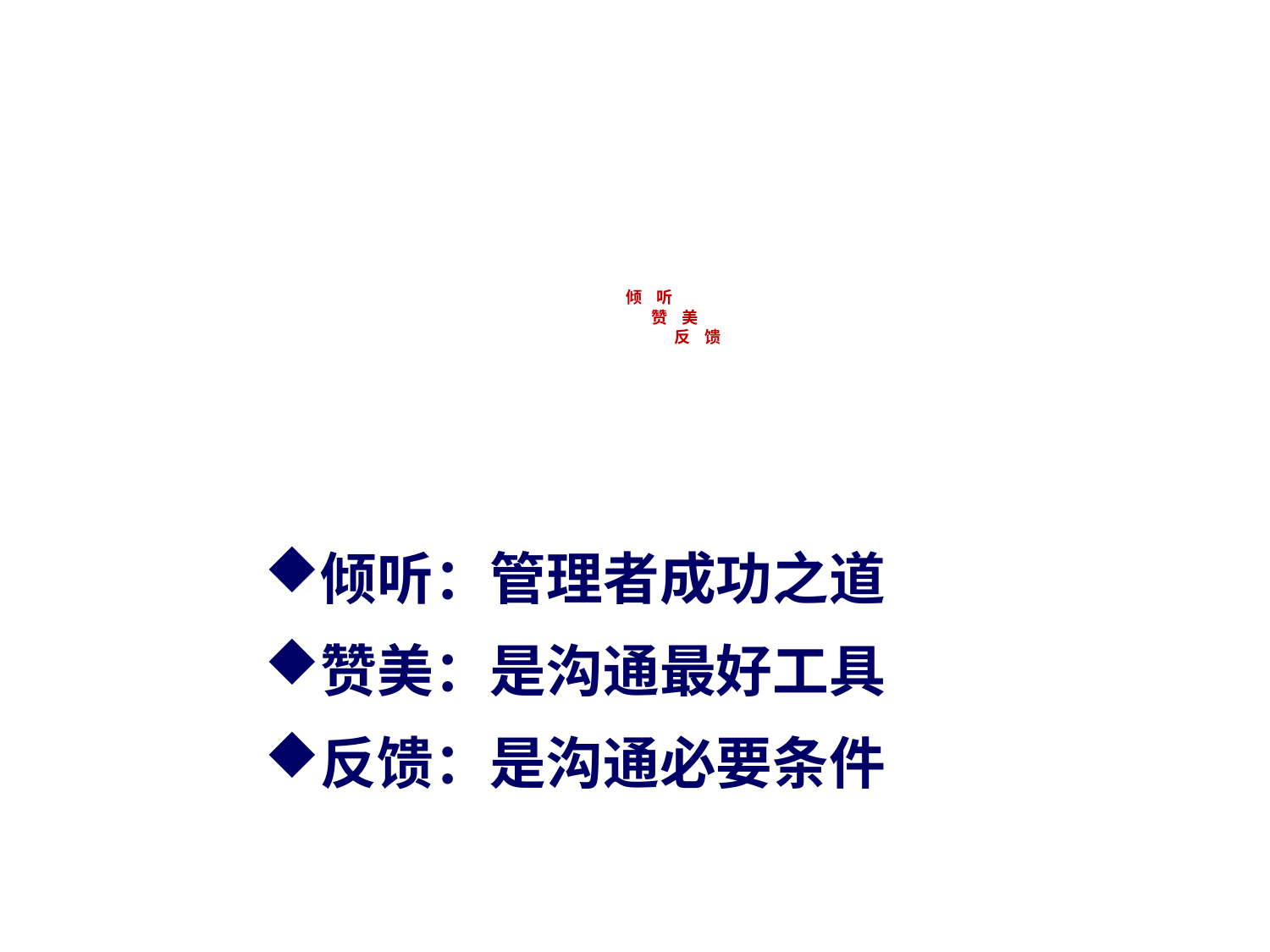

# 倾    听 赞    美 反    馈

倾听：管理者成功之道
赞美：是沟通最好工具
反馈：是沟通必要条件